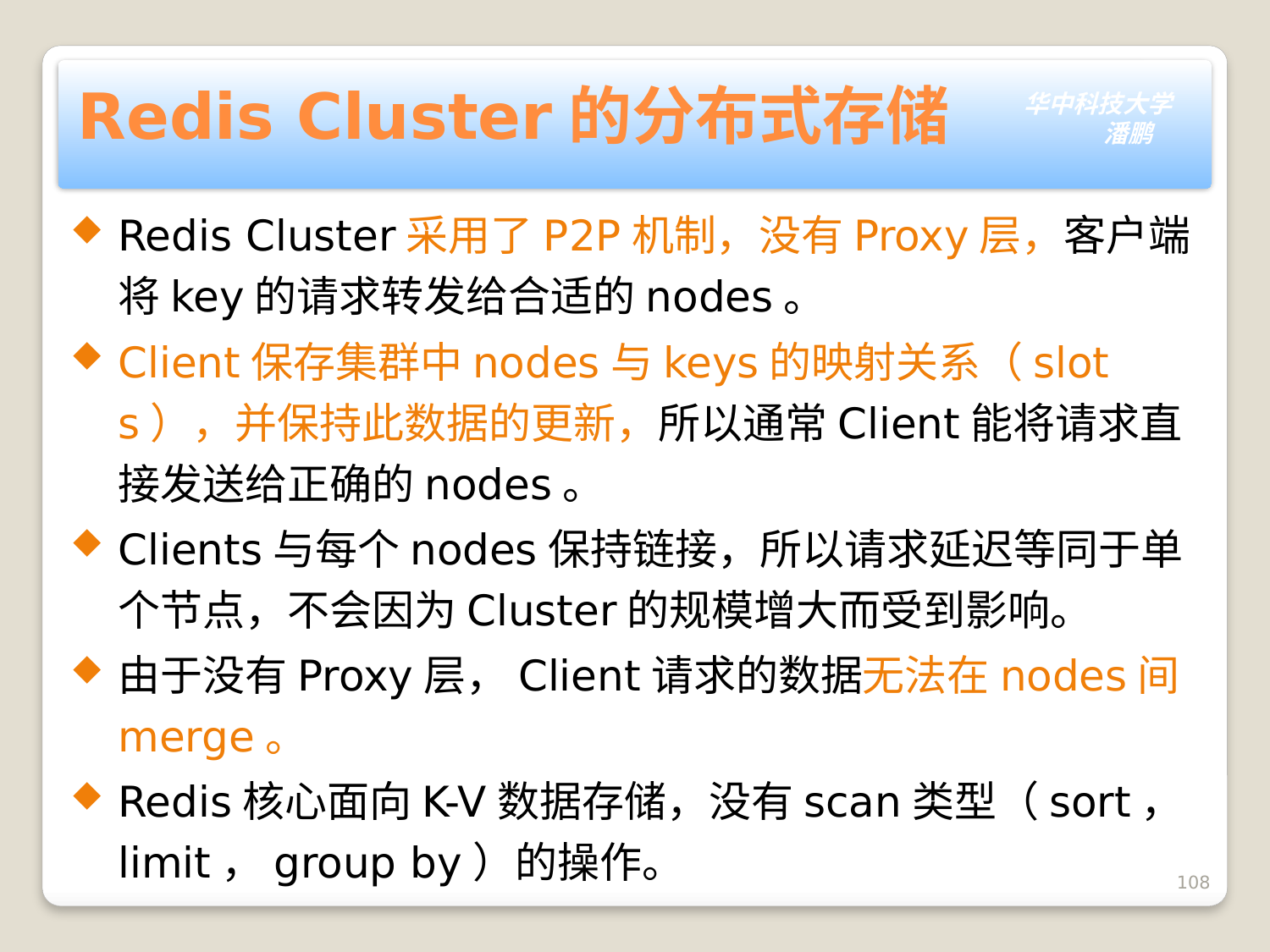

# Redis Cluster的分布式存储
Redis Cluster采用了P2P机制，没有Proxy层，客户端将key的请求转发给合适的nodes。
Client保存集群中nodes与keys的映射关系（slots），并保持此数据的更新，所以通常Client能将请求直接发送给正确的nodes。
Clients与每个nodes保持链接，所以请求延迟等同于单个节点，不会因为Cluster的规模增大而受到影响。
由于没有Proxy层，Client请求的数据无法在nodes间merge。
Redis核心面向K-V数据存储，没有scan类型（sort，limit，group by）的操作。
108